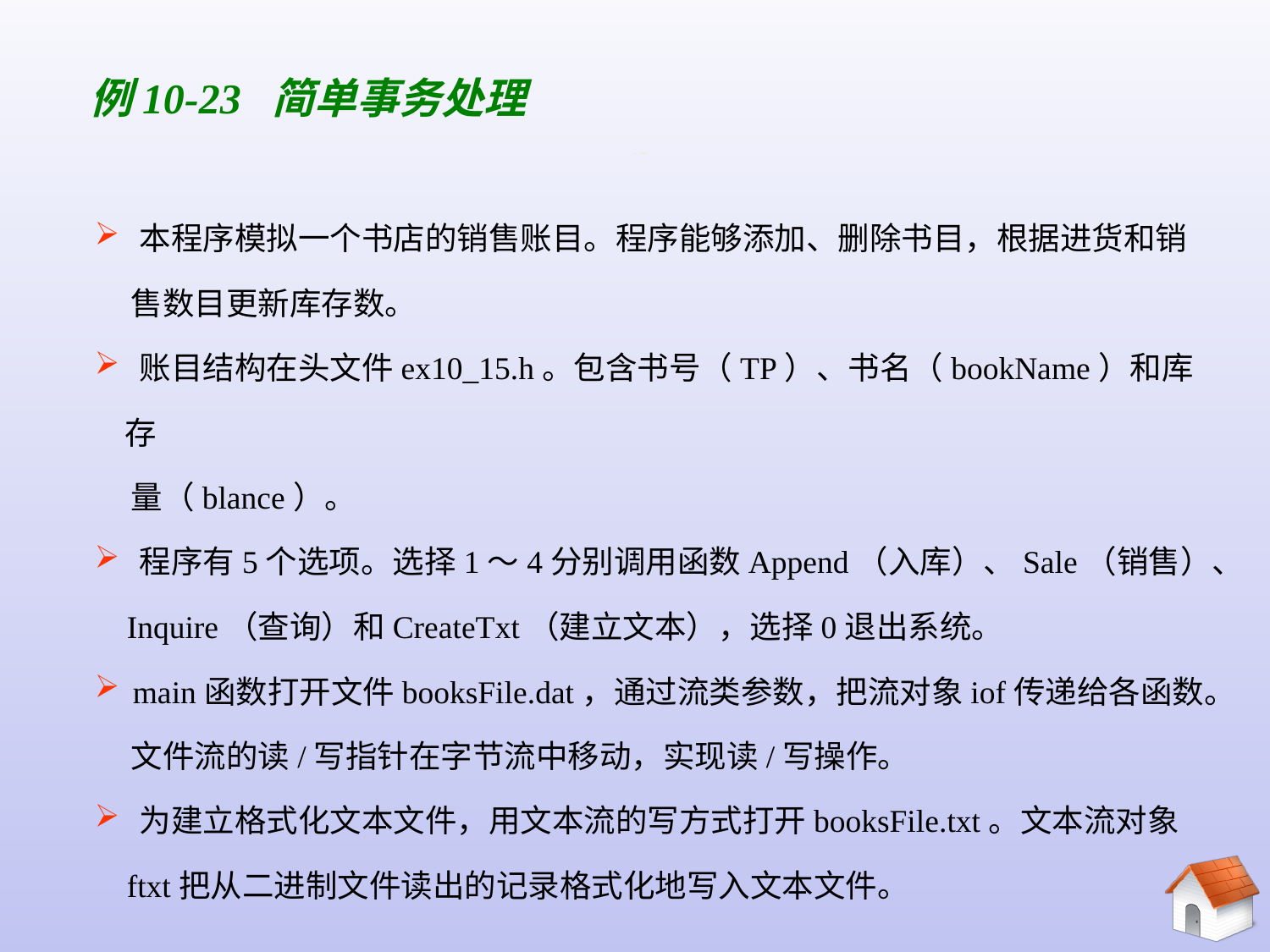

例10-23  简单事务处理
# 10.5.4  二进制文件
 本程序模拟一个书店的销售账目。程序能够添加、删除书目，根据进货和销
    售数目更新库存数。
 账目结构在头文件ex10_15.h。包含书号（TP）、书名（bookName）和库存
    量（blance）。
 程序有5个选项。选择1～4分别调用函数Append（入库）、Sale（销售）、
    Inquire（查询）和CreateTxt（建立文本），选择0退出系统。
 main函数打开文件booksFile.dat，通过流类参数，把流对象iof传递给各函数。
    文件流的读/写指针在字节流中移动，实现读/写操作。
 为建立格式化文本文件，用文本流的写方式打开booksFile.txt。文本流对象
    ftxt把从二进制文件读出的记录格式化地写入文本文件。